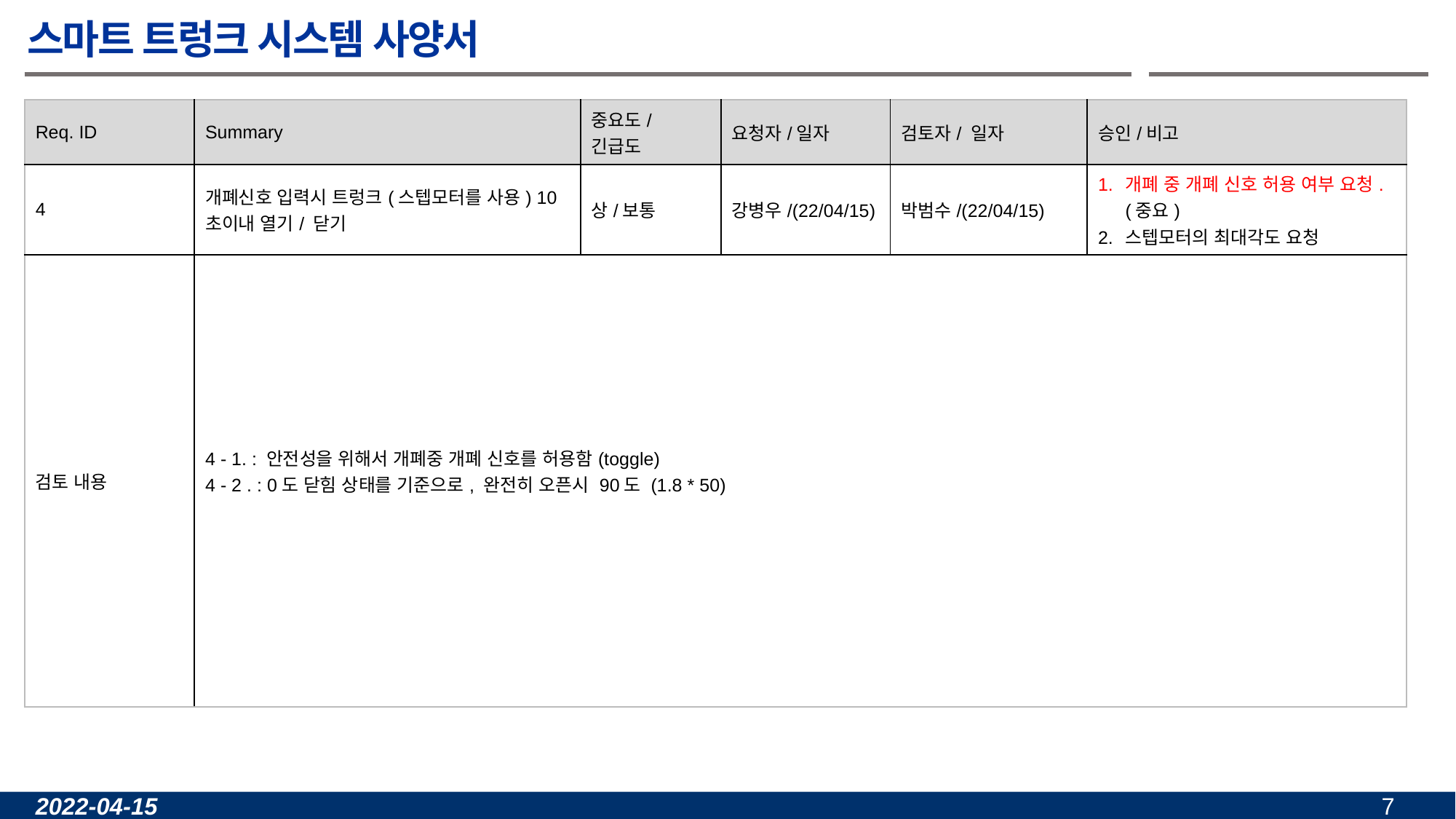

# 스마트 트렁크 시스템 사양서
| Req. ID | Summary | 중요도/ 긴급도 | 요청자/일자 | 검토자/ 일자 | 승인/비고 |
| --- | --- | --- | --- | --- | --- |
| 4 | 개폐신호 입력시 트렁크(스텝모터를 사용) 10초이내 열기/ 닫기 | 상/보통 | 강병우/(22/04/15) | 박범수/(22/04/15) | 개폐 중 개폐 신호 허용 여부 요청.(중요) 스텝모터의 최대각도 요청 |
| 검토 내용 | 4 - 1. : 안전성을 위해서 개폐중 개폐 신호를 허용함(toggle) 4 - 2 . : 0도 닫힘 상태를 기준으로, 완전히 오픈시 90도 (1.8 \* 50) |  |  |  |  |
2022-04-15
7